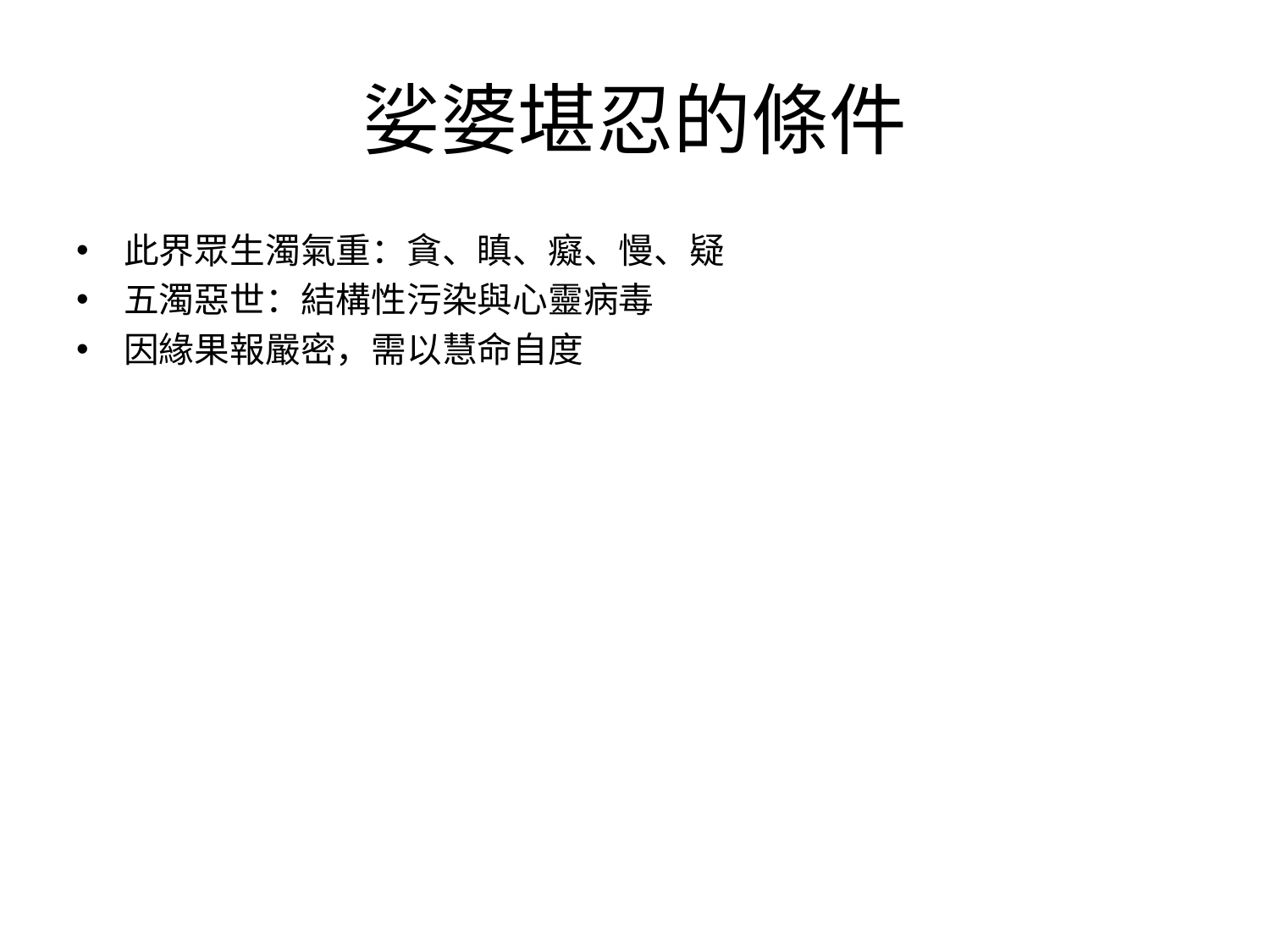

# 娑婆堪忍的條件
此界眾生濁氣重：貪、瞋、癡、慢、疑
五濁惡世：結構性污染與心靈病毒
因緣果報嚴密，需以慧命自度